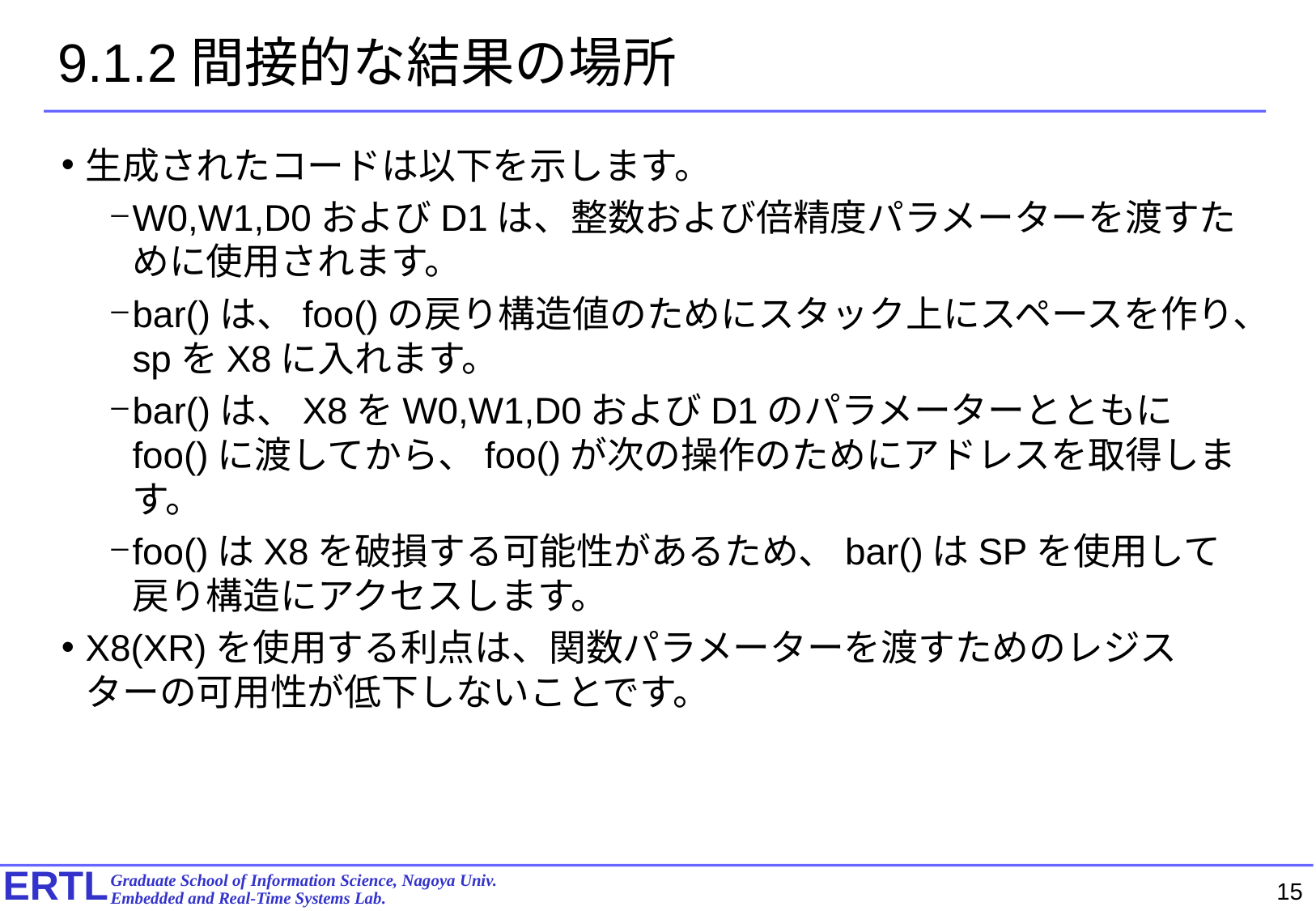

# 9.1.2間接的な結果の場所

生成されたコードは以下を示します。
W0,W1,D0およびD1は、整数および倍精度パラメーターを渡すために使用されます。
bar()は、foo()の戻り構造値のためにスタック上にスペースを作り、spをX8に入れます。
bar()は、X8をW0,W1,D0およびD1のパラメーターとともにfoo()に渡してから、foo()が次の操作のためにアドレスを取得します。
foo()はX8を破損する可能性があるため、bar()はSPを使用して戻り構造にアクセスします。
X8(XR)を使用する利点は、関数パラメーターを渡すためのレジスターの可用性が低下しないことです。

15